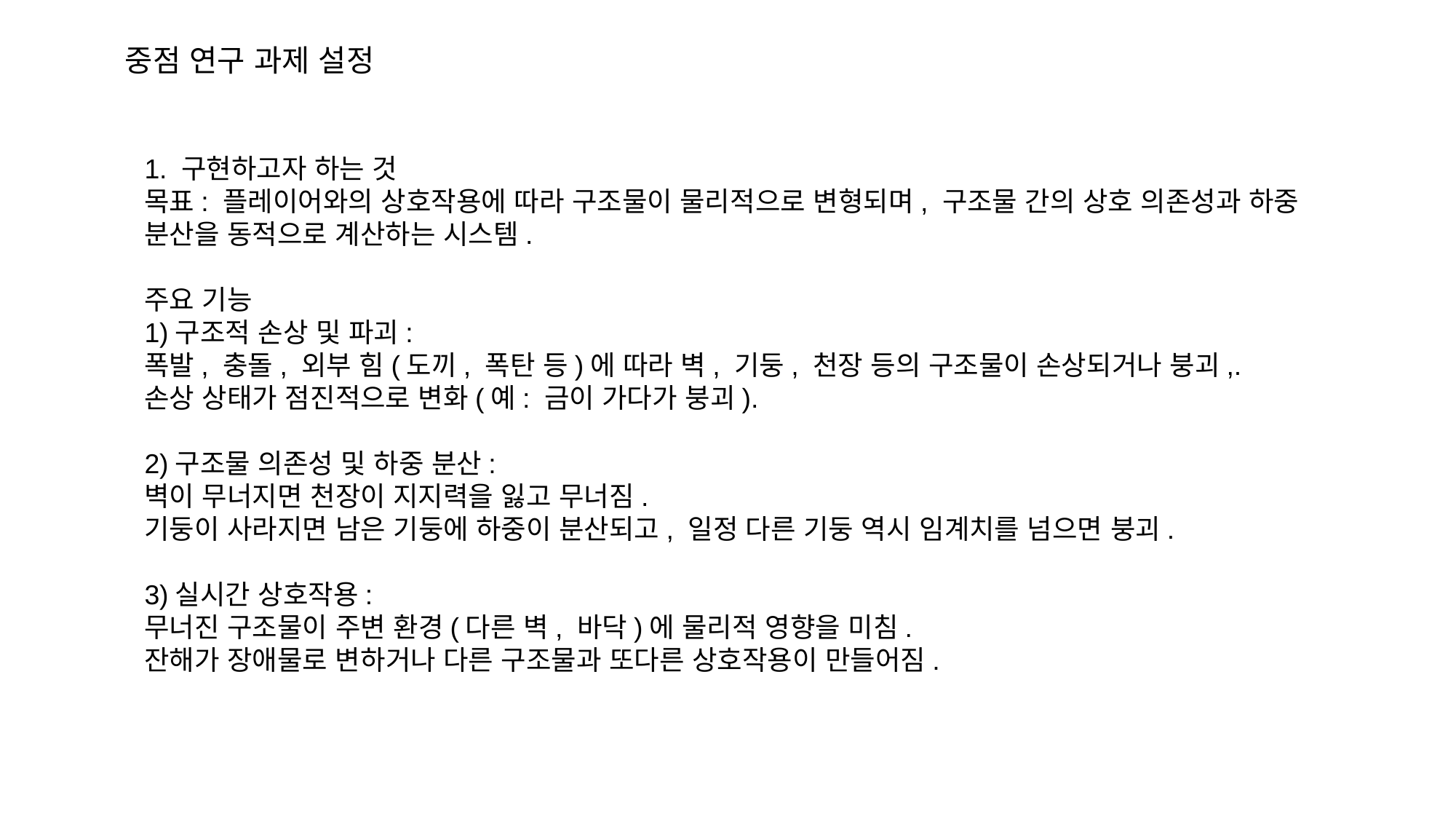

중점 연구 과제 설정
1. 구현하고자 하는 것
목표: 플레이어와의 상호작용에 따라 구조물이 물리적으로 변형되며, 구조물 간의 상호 의존성과 하중 분산을 동적으로 계산하는 시스템.

주요 기능
1)구조적 손상 및 파괴:
폭발, 충돌, 외부 힘(도끼, 폭탄 등)에 따라 벽, 기둥, 천장 등의 구조물이 손상되거나 붕괴,.
손상 상태가 점진적으로 변화(예: 금이 가다가 붕괴).

2)구조물 의존성 및 하중 분산:
벽이 무너지면 천장이 지지력을 잃고 무너짐.
기둥이 사라지면 남은 기둥에 하중이 분산되고, 일정 다른 기둥 역시 임계치를 넘으면 붕괴.

3)실시간 상호작용:
무너진 구조물이 주변 환경(다른 벽, 바닥)에 물리적 영향을 미침.
잔해가 장애물로 변하거나 다른 구조물과 또다른 상호작용이 만들어짐.